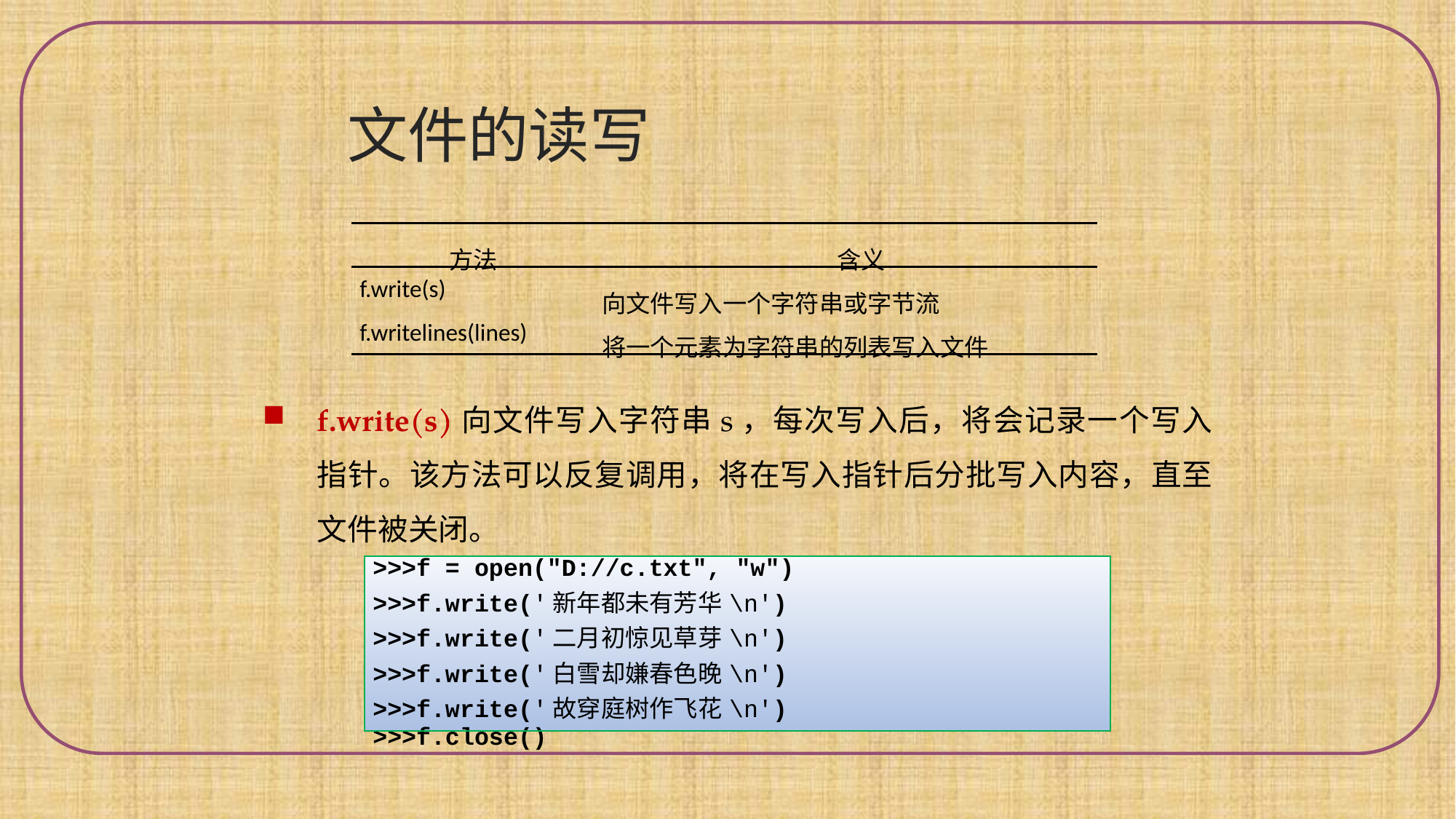

文件的读写
| 方法 | 含义 |
| --- | --- |
| f.write(s) | 向文件写入一个字符串或字节流 |
| f.writelines(lines) | 将一个元素为字符串的列表写入文件 |
f.write(s)向文件写入字符串s，每次写入后，将会记录一个写入指针。该方法可以反复调用，将在写入指针后分批写入内容，直至文件被关闭。
| >>>f = open("D://c.txt", "w") >>>f.write('新年都未有芳华\n') >>>f.write('二月初惊见草芽\n') >>>f.write('白雪却嫌春色晚\n') >>>f.write('故穿庭树作飞花\n') >>>f.close() |
| --- |